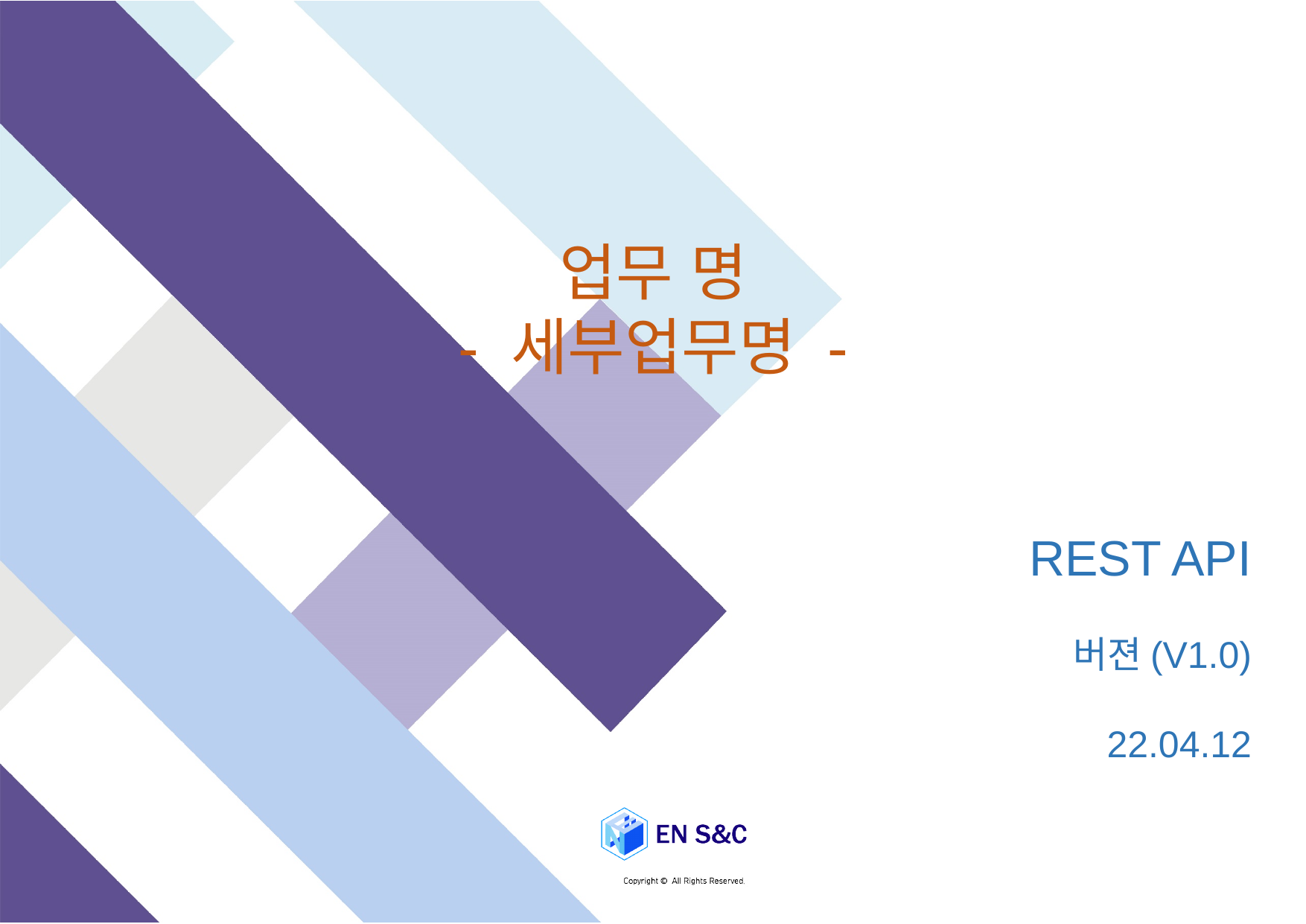

업무 명
- 세부업무명 -
REST API
버젼(V1.0)
22.04.12